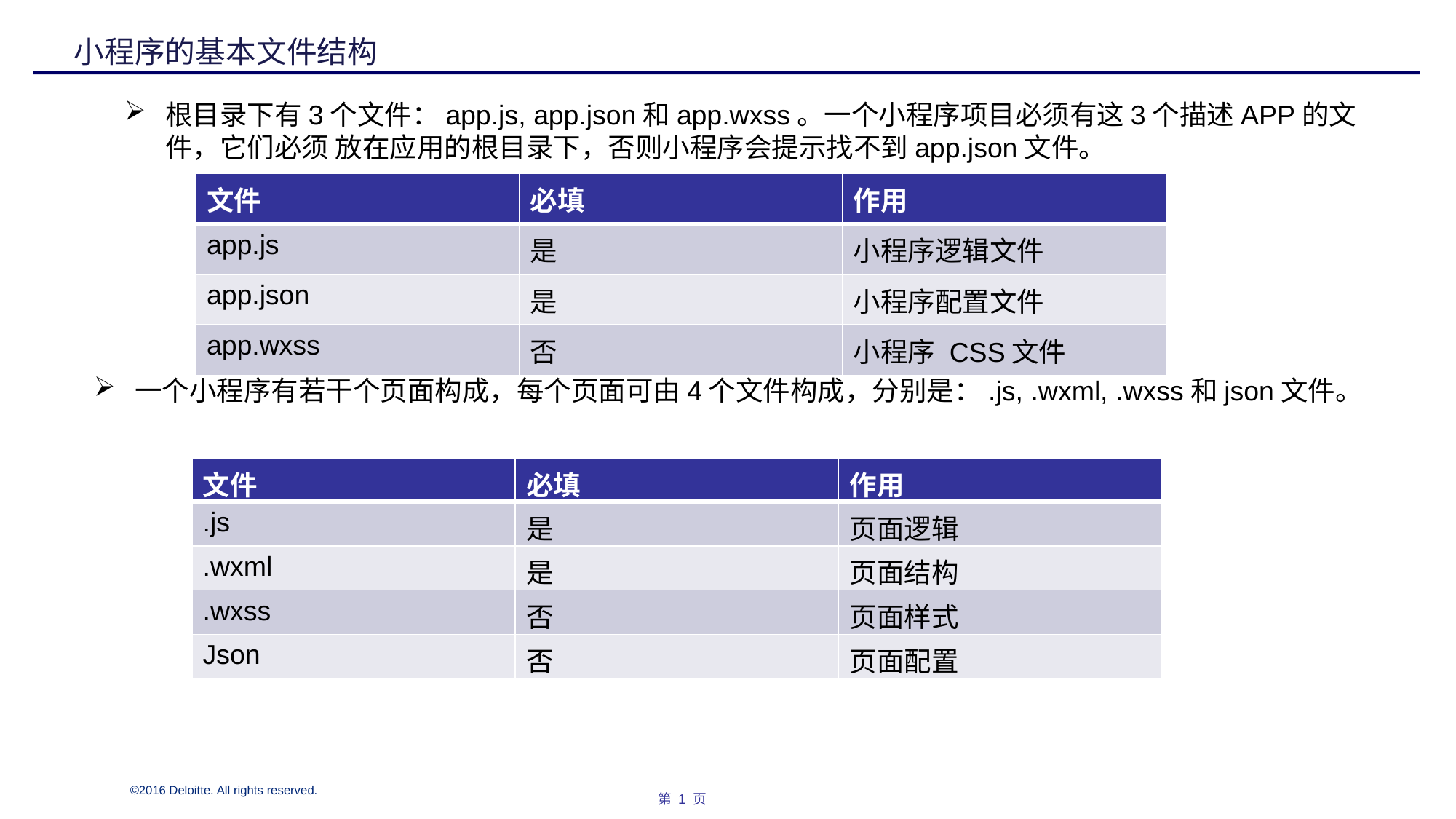

# 小程序的基本文件结构
根目录下有3个文件：app.js, app.json和app.wxss。一个小程序项目必须有这3个描述APP的文件，它们必须 放在应用的根目录下，否则小程序会提示找不到app.json文件。
| 文件 | 必填 | 作用 |
| --- | --- | --- |
| app.js | 是 | 小程序逻辑文件 |
| app.json | 是 | 小程序配置文件 |
| app.wxss | 否 | 小程序 CSS文件 |
一个小程序有若干个页面构成，每个页面可由4个文件构成，分别是：.js, .wxml, .wxss和json文件。
| 文件 | 必填 | 作用 |
| --- | --- | --- |
| .js | 是 | 页面逻辑 |
| .wxml | 是 | 页面结构 |
| .wxss | 否 | 页面样式 |
| Json | 否 | 页面配置 |